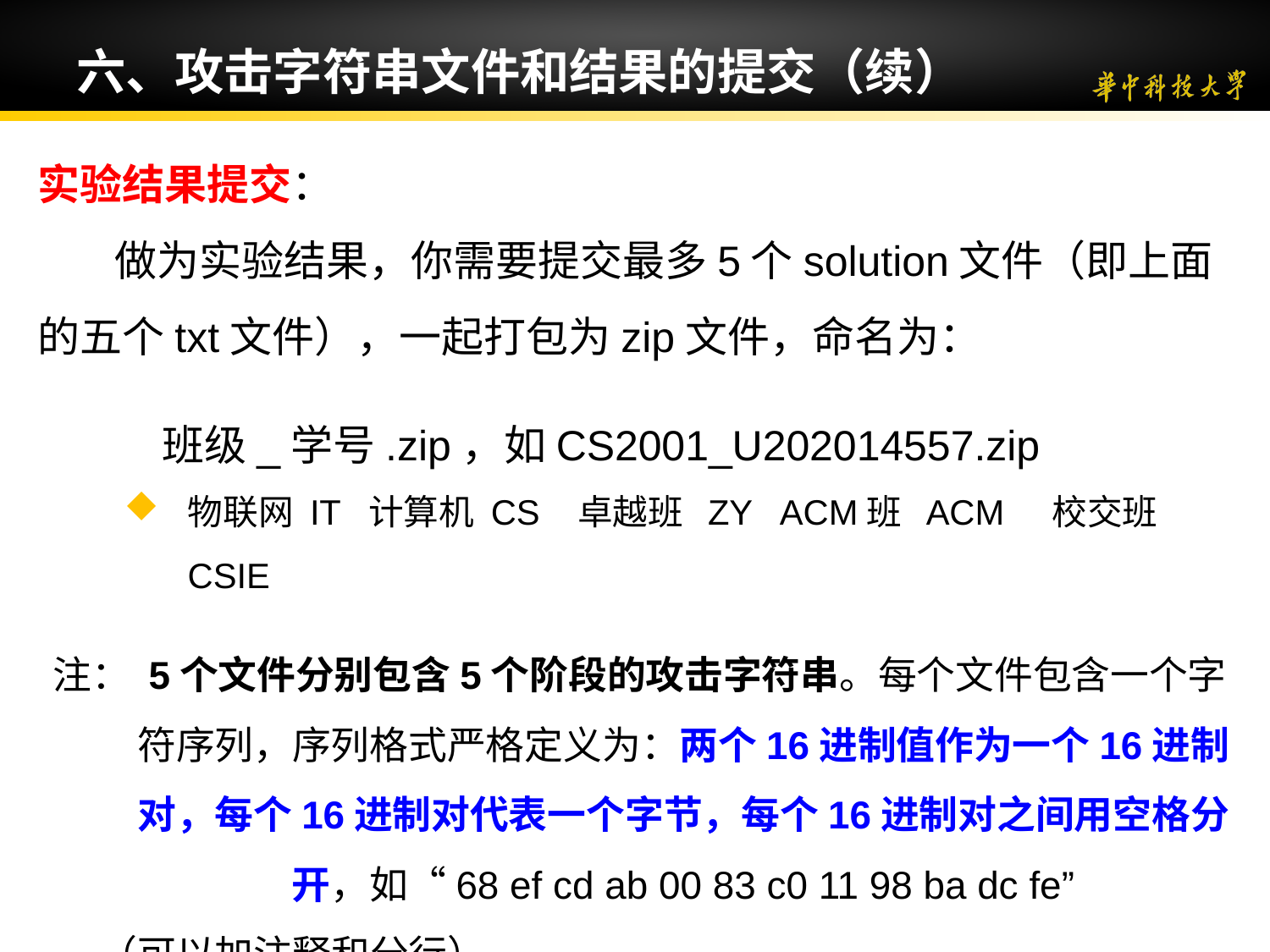

# 六、攻击字符串文件和结果的提交（续）
实验结果提交：
       做为实验结果，你需要提交最多5个solution文件（即上面的五个txt文件），一起打包为zip文件，命名为：
            班级_学号.zip，如CS2001_U202014557.zip
物联网 IT  计算机 CS   卓越班  ZY   ACM班  ACM    校交班 CSIE
注： 5个文件分别包含5个阶段的攻击字符串。每个文件包含一个字符序列，序列格式严格定义为：两个16进制值作为一个16进制对，每个16进制对代表一个字节，每个16进制对之间用空格分开，如“68 ef cd ab 00 83 c0 11 98 ba dc fe”
      （可以加注释和分行）。